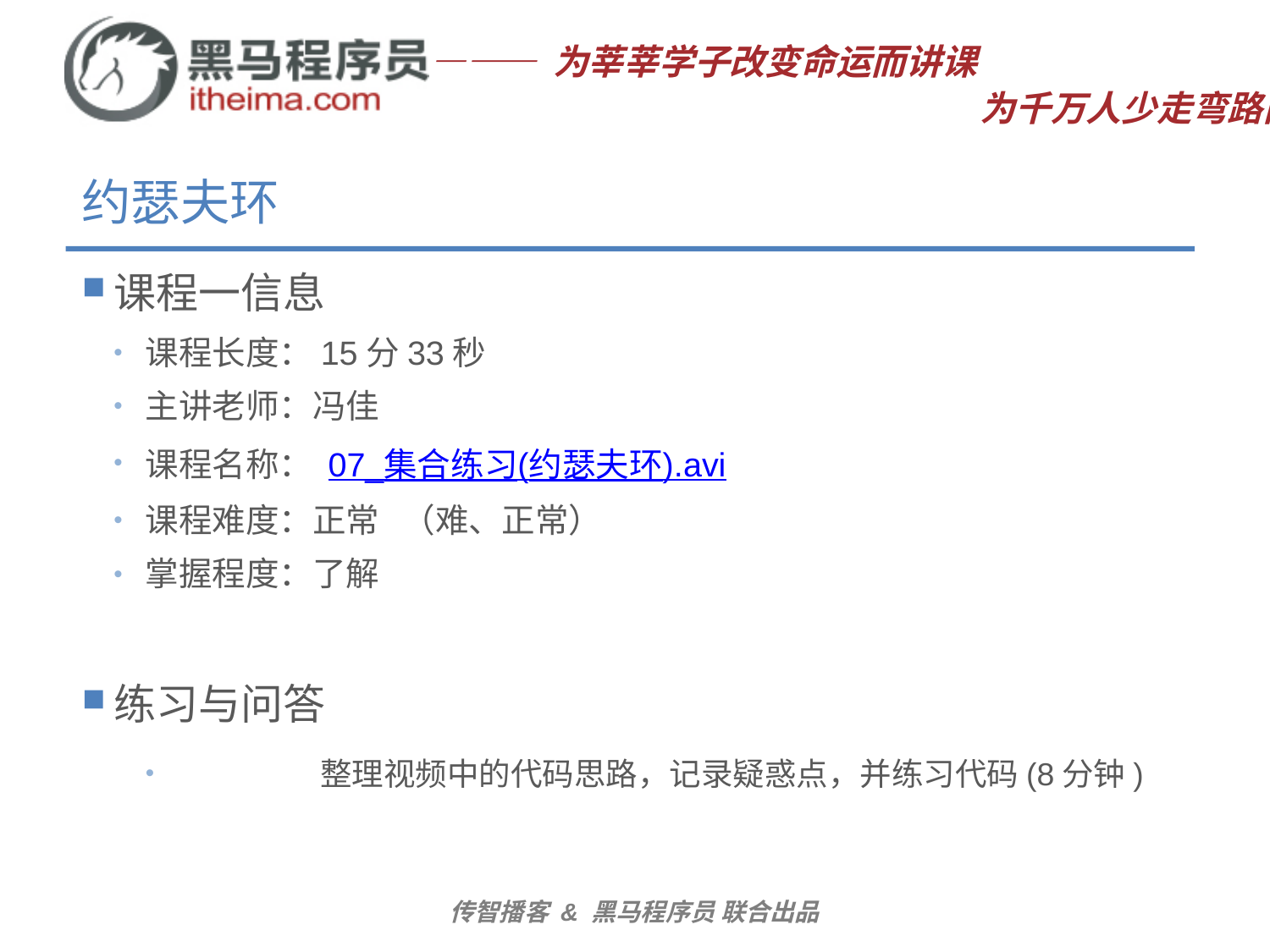

# 约瑟夫环
课程一信息
课程长度：15分33秒
主讲老师：冯佳
课程名称： 07_集合练习(约瑟夫环).avi
课程难度：正常   （难、正常）
掌握程度：了解

练习与问答
	整理视频中的代码思路，记录疑惑点，并练习代码(8分钟)